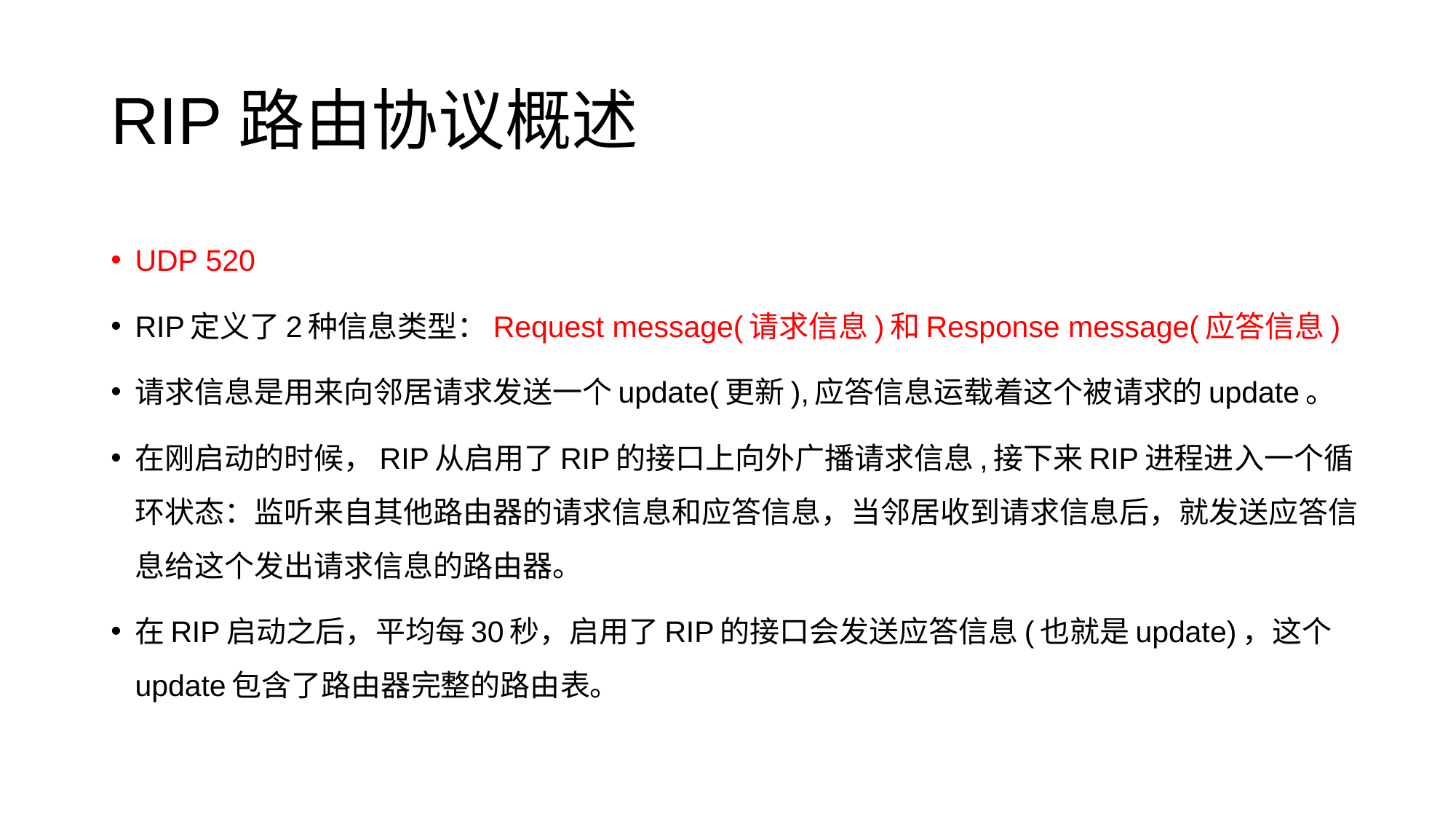

# RIP路由协议概述
UDP 520
RIP定义了2种信息类型：Request message(请求信息)和Response message(应答信息)
请求信息是用来向邻居请求发送一个update(更新),应答信息运载着这个被请求的update。
在刚启动的时候，RIP从启用了RIP的接口上向外广播请求信息,接下来RIP进程进入一个循环状态：监听来自其他路由器的请求信息和应答信息，当邻居收到请求信息后，就发送应答信息给这个发出请求信息的路由器。
在RIP启动之后，平均每30秒，启用了RIP的接口会发送应答信息(也就是update)，这个update包含了路由器完整的路由表。